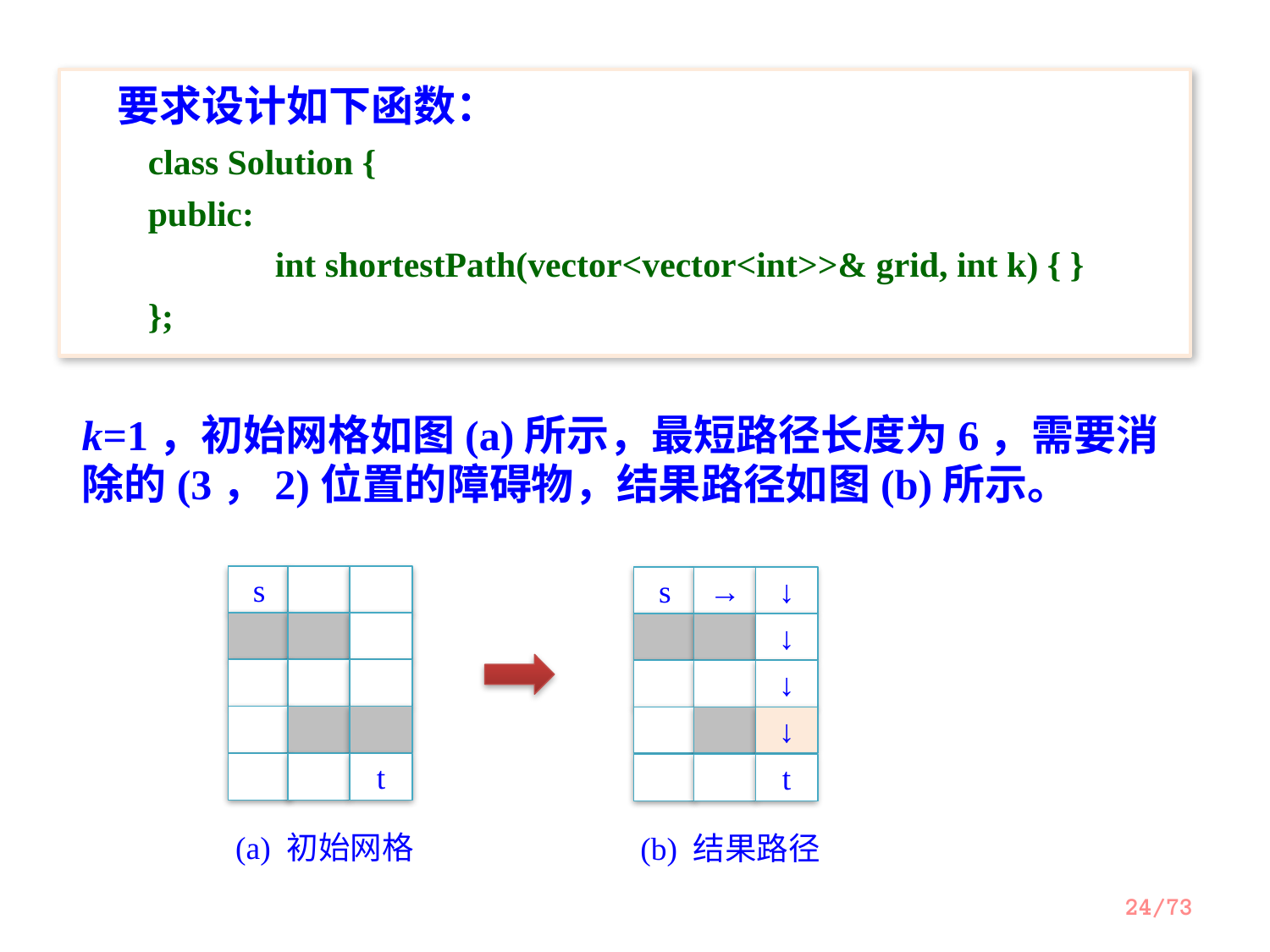

要求设计如下函数：
class Solution {
public:
	int shortestPath(vector<vector<int>>& grid, int k) { }
};
k=1，初始网格如图(a)所示，最短路径长度为6，需要消除的(3，2)位置的障碍物，结果路径如图(b)所示。
s

s
→
↓

↓

↓

↓

t

t
(a) 初始网格
(b) 结果路径
24/73